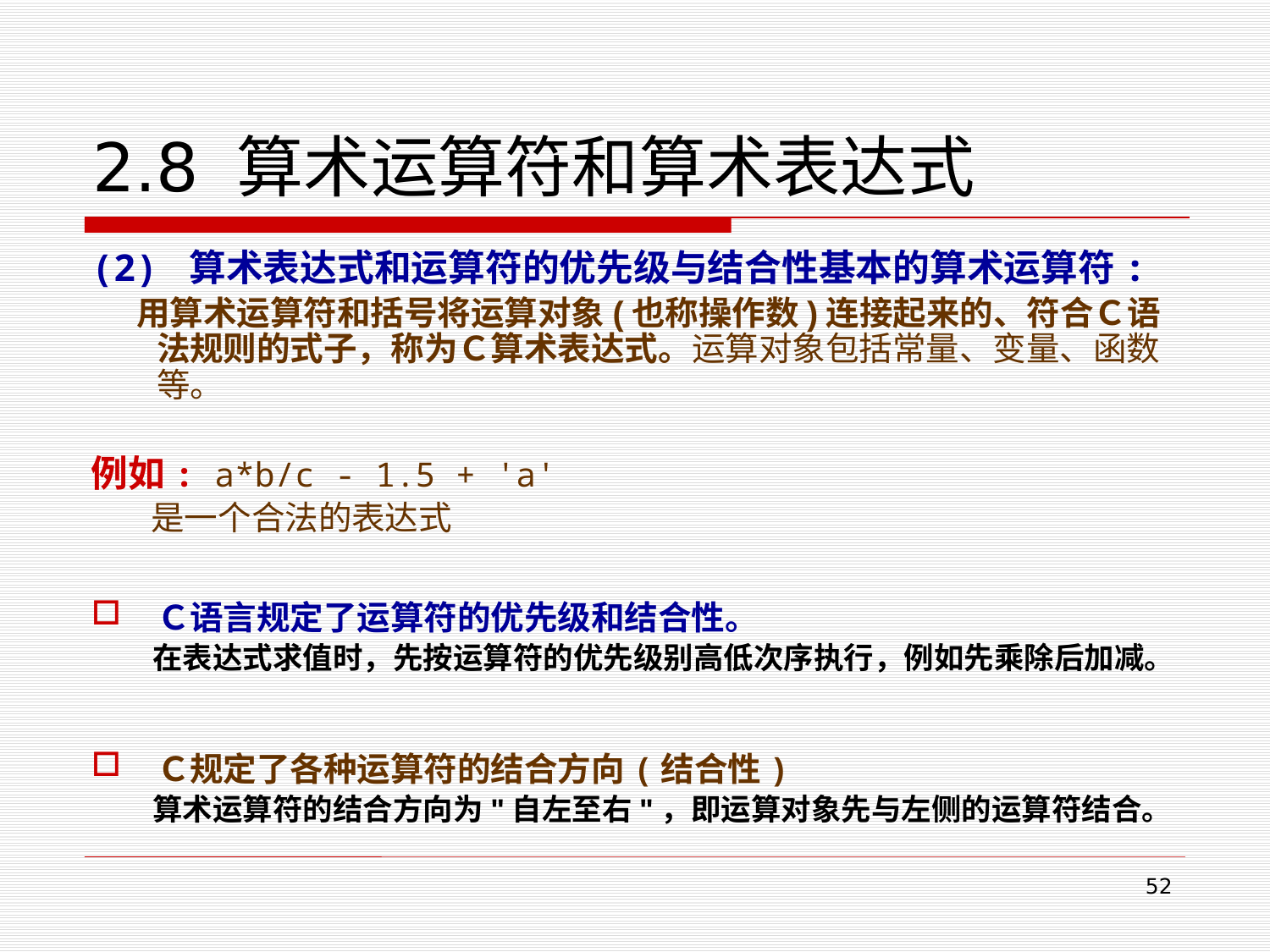

# 2.8 算术运算符和算术表达式
(2) 算术表达式和运算符的优先级与结合性基本的算术运算符:
     用算术运算符和括号将运算对象(也称操作数)连接起来的、符合Ｃ语法规则的式子，称为Ｃ算术表达式。运算对象包括常量、变量、函数等。

例如: a*b/c - 1.5 + 'a'
       是一个合法的表达式

Ｃ语言规定了运算符的优先级和结合性。
        在表达式求值时，先按运算符的优先级别高低次序执行，例如先乘除后加减。

Ｃ规定了各种运算符的结合方向(结合性)
        算术运算符的结合方向为"自左至右"，即运算对象先与左侧的运算符结合。

52